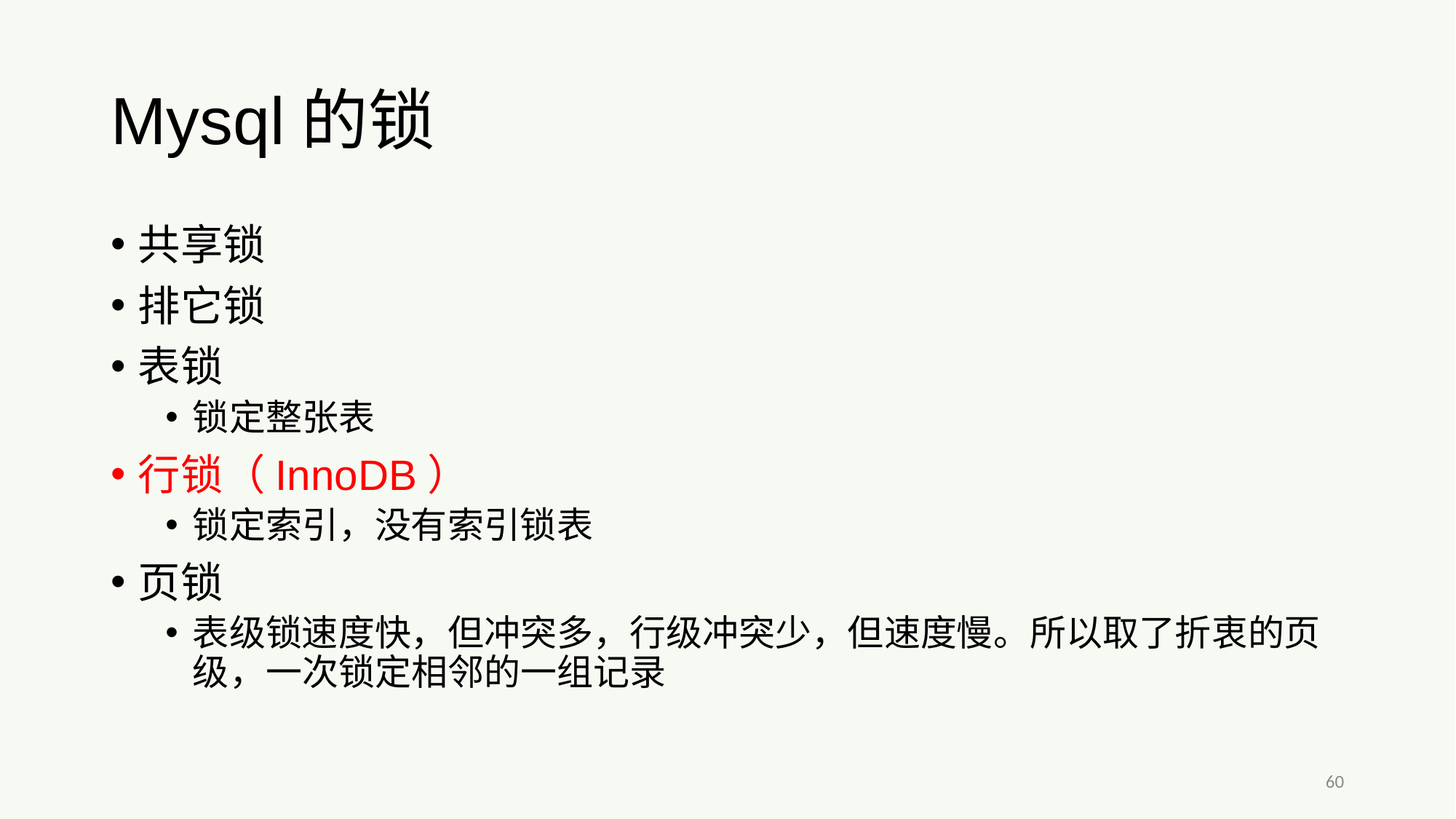

# Mysql的锁
共享锁
排它锁
表锁
锁定整张表
行锁（InnoDB）
锁定索引，没有索引锁表
页锁
表级锁速度快，但冲突多，行级冲突少，但速度慢。所以取了折衷的页级，一次锁定相邻的一组记录
60